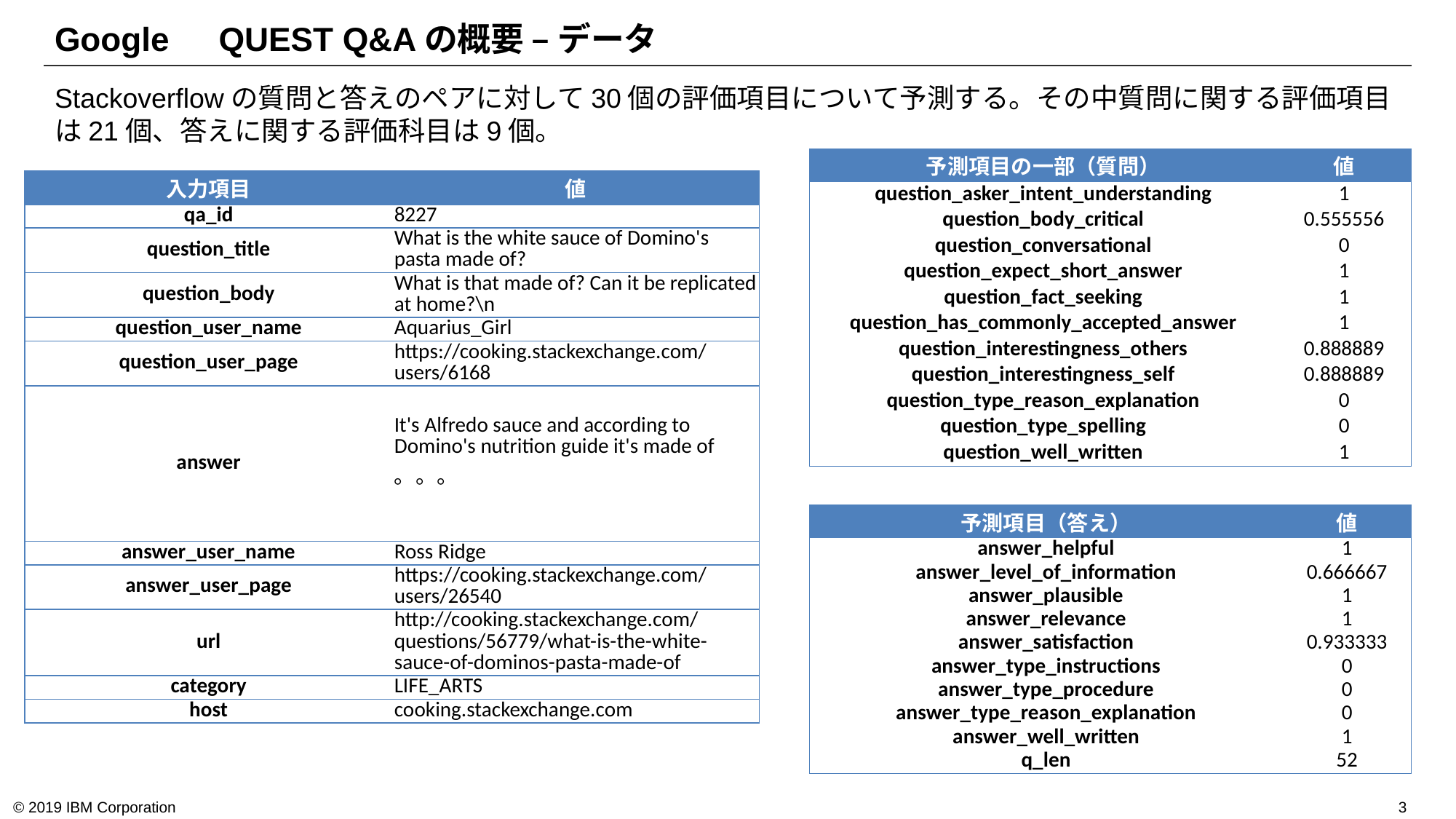

# Google　QUEST Q&Aの概要 – データ
Stackoverflowの質問と答えのペアに対して30個の評価項目について予測する。その中質問に関する評価項目は21個、答えに関する評価科目は9個。
| 予測項目の一部（質問） | 値 |
| --- | --- |
| question\_asker\_intent\_understanding | 1 |
| question\_body\_critical | 0.555556 |
| question\_conversational | 0 |
| question\_expect\_short\_answer | 1 |
| question\_fact\_seeking | 1 |
| question\_has\_commonly\_accepted\_answer | 1 |
| question\_interestingness\_others | 0.888889 |
| question\_interestingness\_self | 0.888889 |
| question\_type\_reason\_explanation | 0 |
| question\_type\_spelling | 0 |
| question\_well\_written | 1 |
| 入力項目 | 値 |
| --- | --- |
| qa\_id | 8227 |
| question\_title | What is the white sauce of Domino's pasta made of? |
| question\_body | What is that made of? Can it be replicated at home?\n |
| question\_user\_name | Aquarius\_Girl |
| question\_user\_page | https://cooking.stackexchange.com/users/6168 |
| answer | It's Alfredo sauce and according to Domino's nutrition guide it's made of 。。。 |
| answer\_user\_name | Ross Ridge |
| answer\_user\_page | https://cooking.stackexchange.com/users/26540 |
| url | http://cooking.stackexchange.com/questions/56779/what-is-the-white-sauce-of-dominos-pasta-made-of |
| category | LIFE\_ARTS |
| host | cooking.stackexchange.com |
| 予測項目（答え） | 値 |
| --- | --- |
| answer\_helpful | 1 |
| answer\_level\_of\_information | 0.666667 |
| answer\_plausible | 1 |
| answer\_relevance | 1 |
| answer\_satisfaction | 0.933333 |
| answer\_type\_instructions | 0 |
| answer\_type\_procedure | 0 |
| answer\_type\_reason\_explanation | 0 |
| answer\_well\_written | 1 |
| q\_len | 52 |